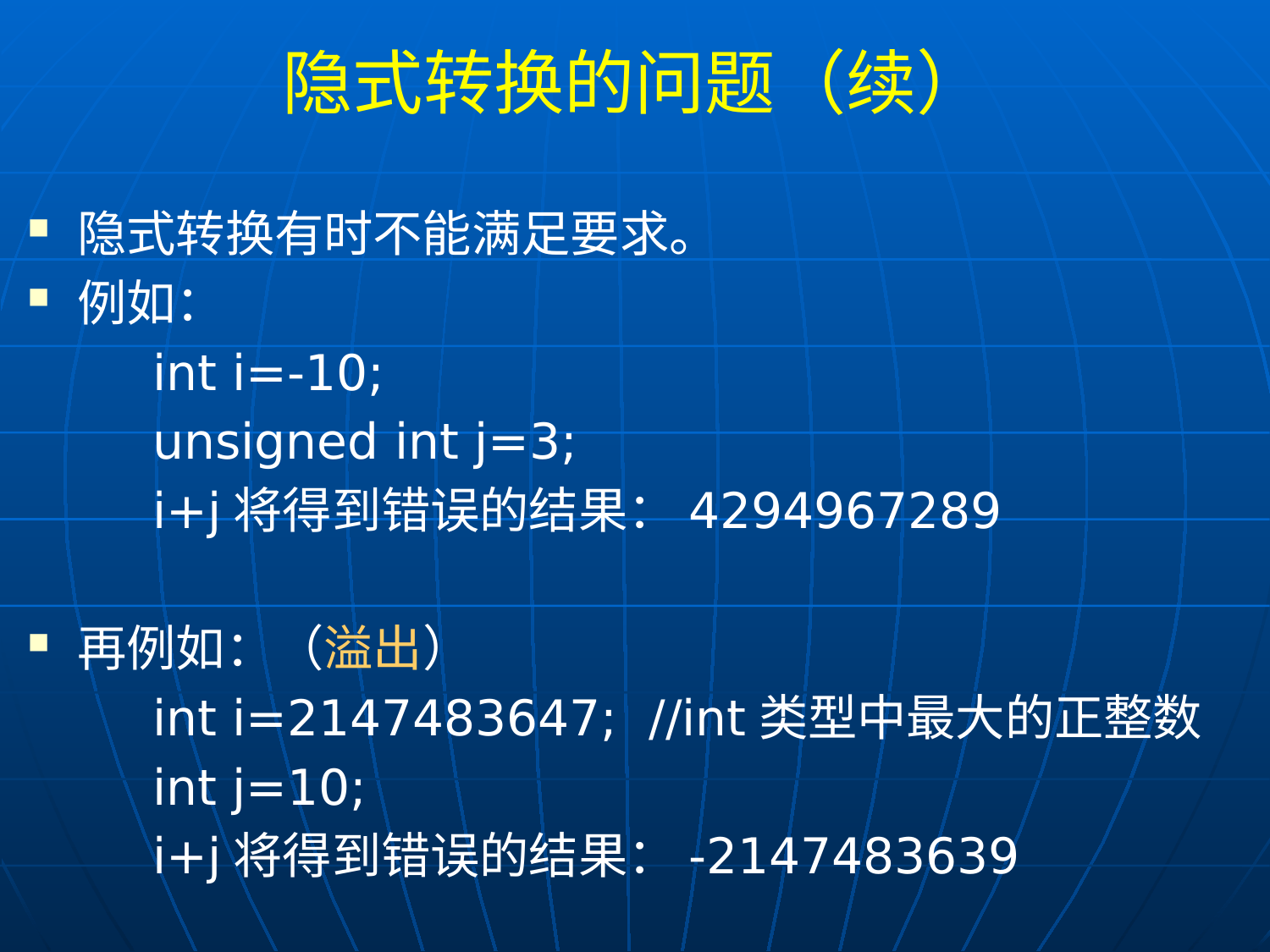

# 隐式转换的问题（续）
隐式转换有时不能满足要求。
例如：
	int i=-10;
	unsigned int j=3;
	i+j将得到错误的结果：4294967289

再例如：（溢出）
	int i=2147483647;  //int类型中最大的正整数
	int j=10;
	i+j将得到错误的结果：-2147483639